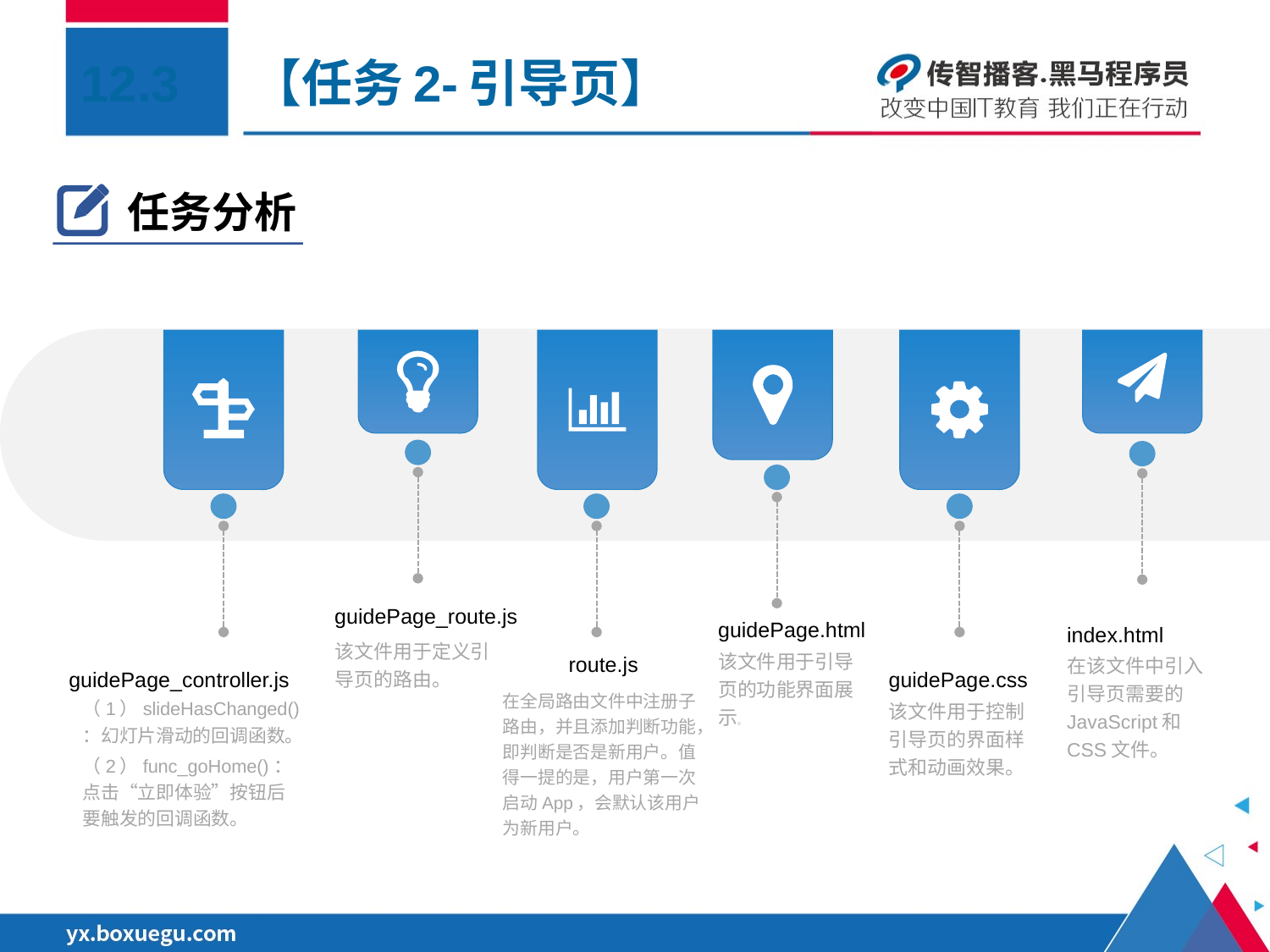

12.3	【任务2-引导页】
任务分析

guidePage_route.js
该文件用于定义引导页的路由。
guidePage.html
该文件用于引导页的功能界面展示。
index.html
在该文件中引入引导页需要的JavaScript和CSS文件。
route.js
在全局路由文件中注册子路由，并且添加判断功能，即判断是否是新用户。值得一提的是，用户第一次启动App，会默认该用户为新用户。
guidePage_controller.js
（1）slideHasChanged()：幻灯片滑动的回调函数。
（2）func_goHome()：点击“立即体验”按钮后要触发的回调函数。
guidePage.css
该文件用于控制引导页的界面样式和动画效果。